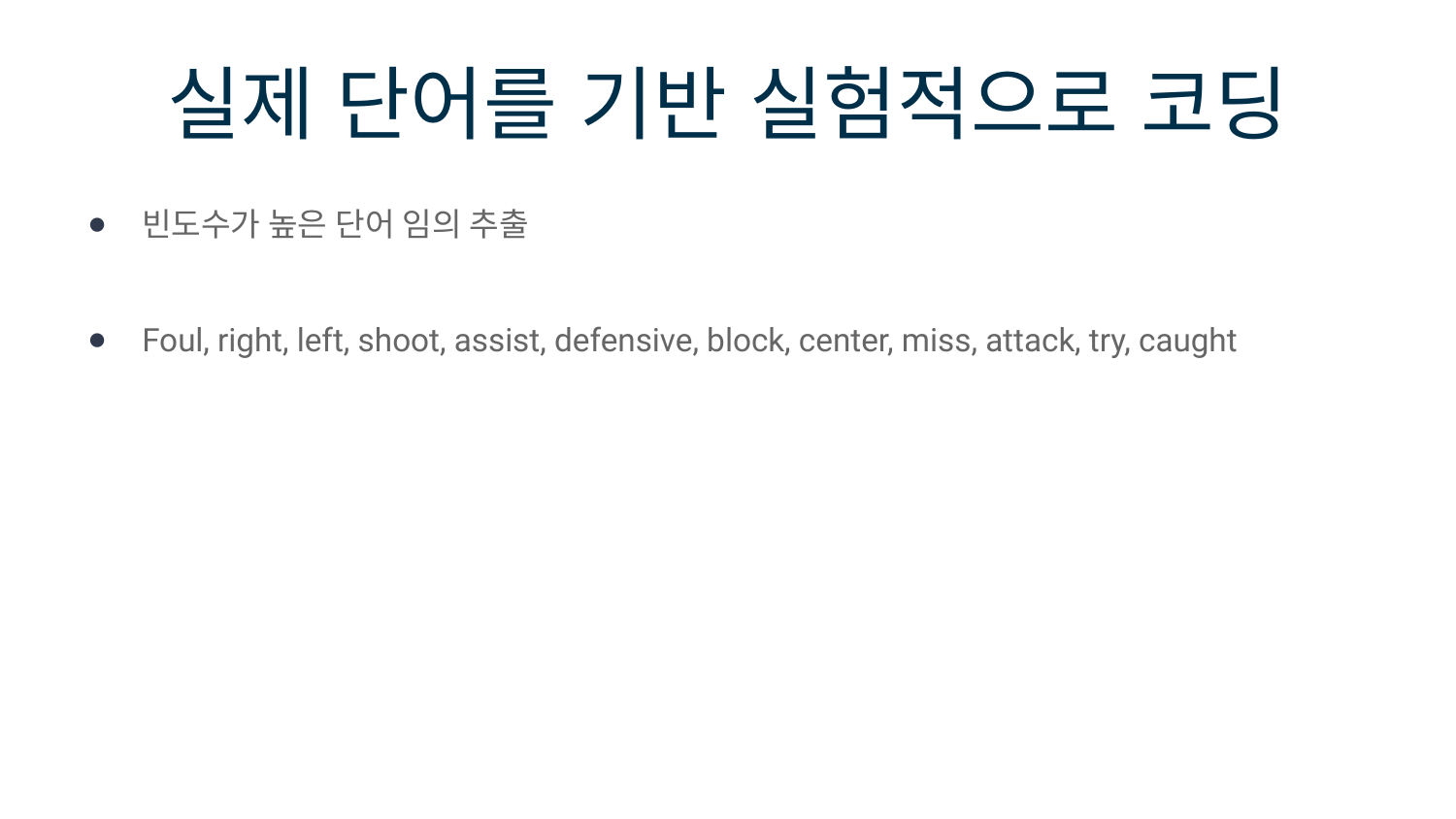

# 실제 단어를 기반 실험적으로 코딩
빈도수가 높은 단어 임의 추출

Foul, right, left, shoot, assist, defensive, block, center, miss, attack, try, caught